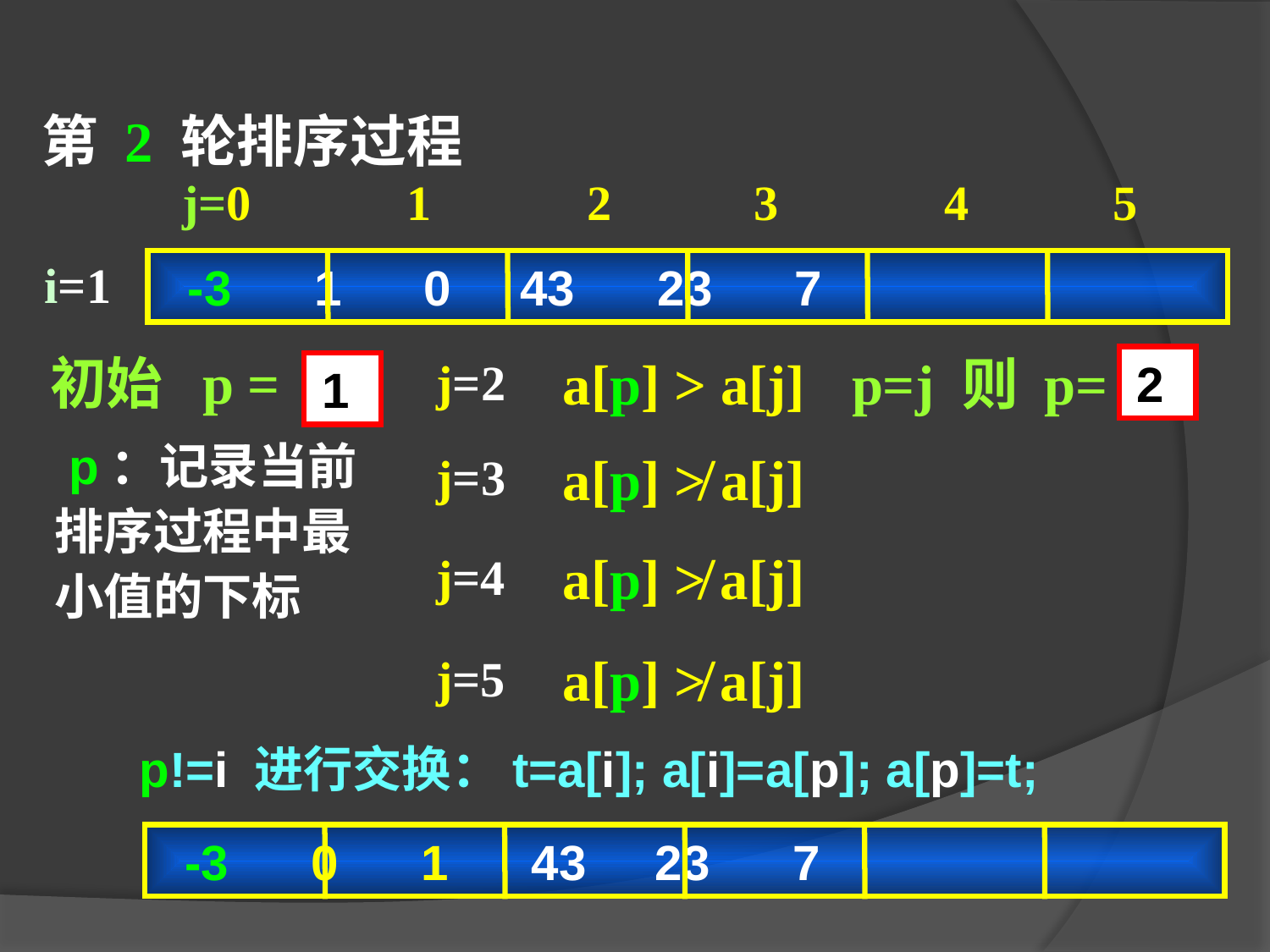

第 2 轮排序过程
j=0
1
2
3
4
5
i=1
  -3      1      0     43      23      7

初始  p =
1
a[p] > a[j]
p=j 则 p=
2
j=2
 p：记录当前排序过程中最小值的下标
a[p] ≯ a[j]
j=3
a[p] ≯ a[j]
j=4
a[p] ≯ a[j]
j=5
p!=i 进行交换：t=a[i]; a[i]=a[p]; a[p]=t;
  -3      0      1      43     23      7